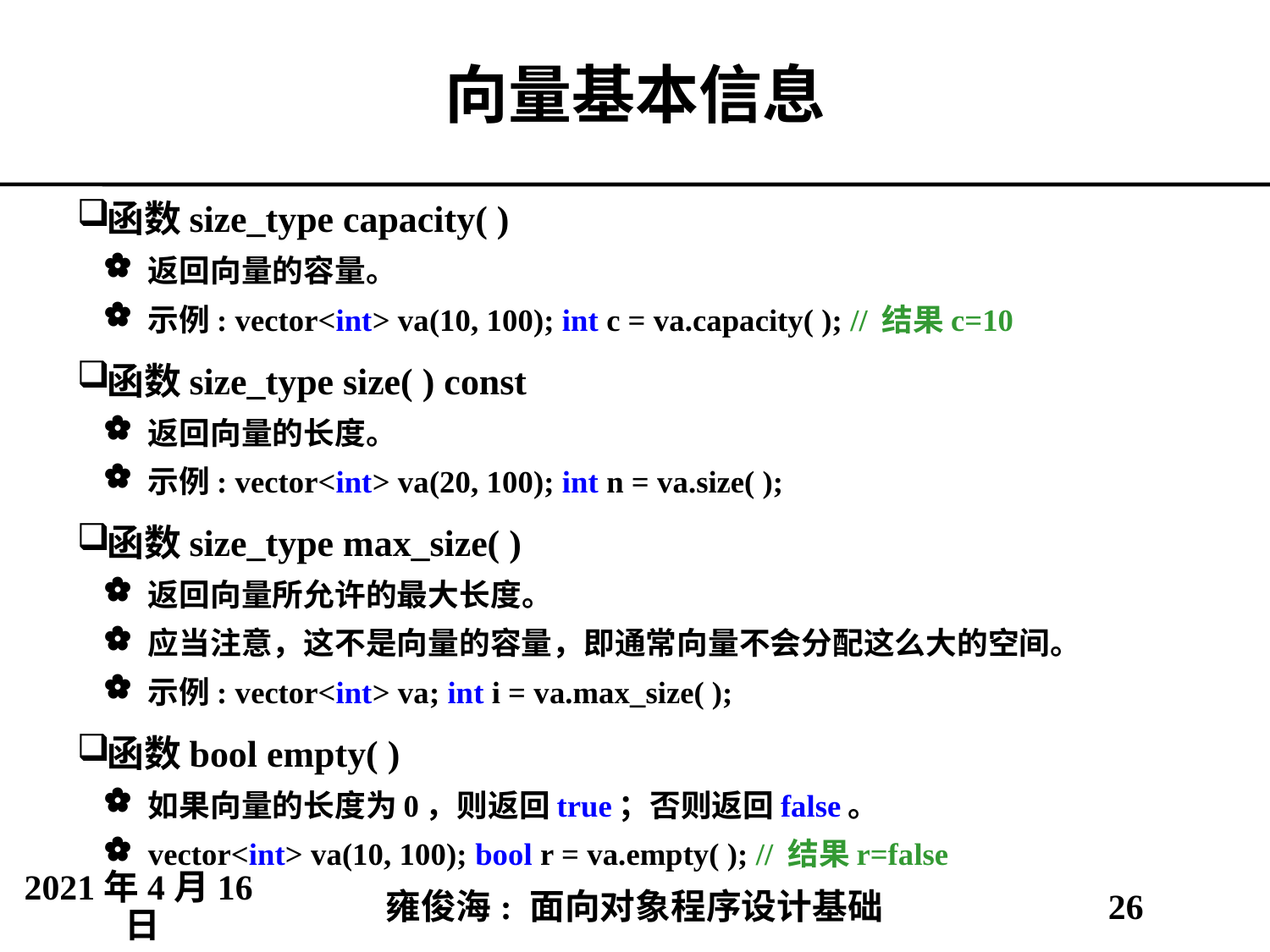

# 向量基本信息

函数size_type capacity( )
返回向量的容量。
示例: vector<int> va(10, 100); int c = va.capacity( ); // 结果c=10
函数size_type size( ) const
返回向量的长度。
示例: vector<int> va(20, 100); int n = va.size( );
函数size_type max_size( )
返回向量所允许的最大长度。
应当注意，这不是向量的容量，即通常向量不会分配这么大的空间。
示例: vector<int> va; int i = va.max_size( );
函数bool empty( )
如果向量的长度为0，则返回true；否则返回false。
vector<int> va(10, 100); bool r = va.empty( ); // 结果r=false
2021年4月16日
雍俊海: 面向对象程序设计基础
26